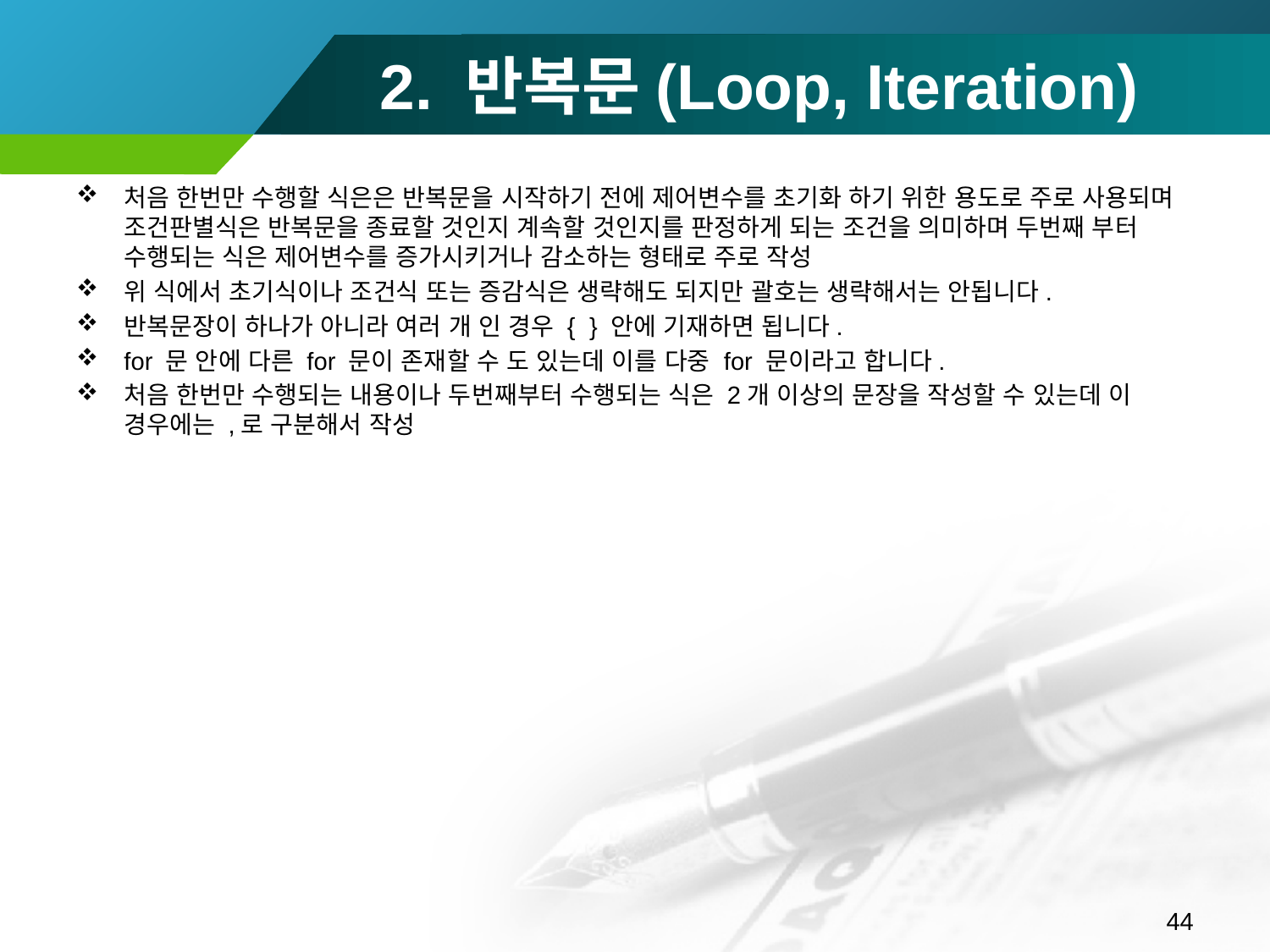

# 2. 반복문(Loop, Iteration)
처음 한번만 수행할 식은은 반복문을 시작하기 전에 제어변수를 초기화 하기 위한 용도로 주로 사용되며 조건판별식은 반복문을 종료할 것인지 계속할 것인지를 판정하게 되는 조건을 의미하며 두번째 부터 수행되는 식은 제어변수를 증가시키거나 감소하는 형태로 주로 작성
위 식에서 초기식이나 조건식 또는 증감식은 생략해도 되지만 괄호는 생략해서는 안됩니다.
반복문장이 하나가 아니라 여러 개 인 경우 {  } 안에 기재하면 됩니다.
for 문 안에 다른 for 문이 존재할 수 도 있는데 이를 다중 for 문이라고 합니다.
처음 한번만 수행되는 내용이나 두번째부터 수행되는 식은 2개 이상의 문장을 작성할 수 있는데 이 경우에는 ,로 구분해서 작성
44